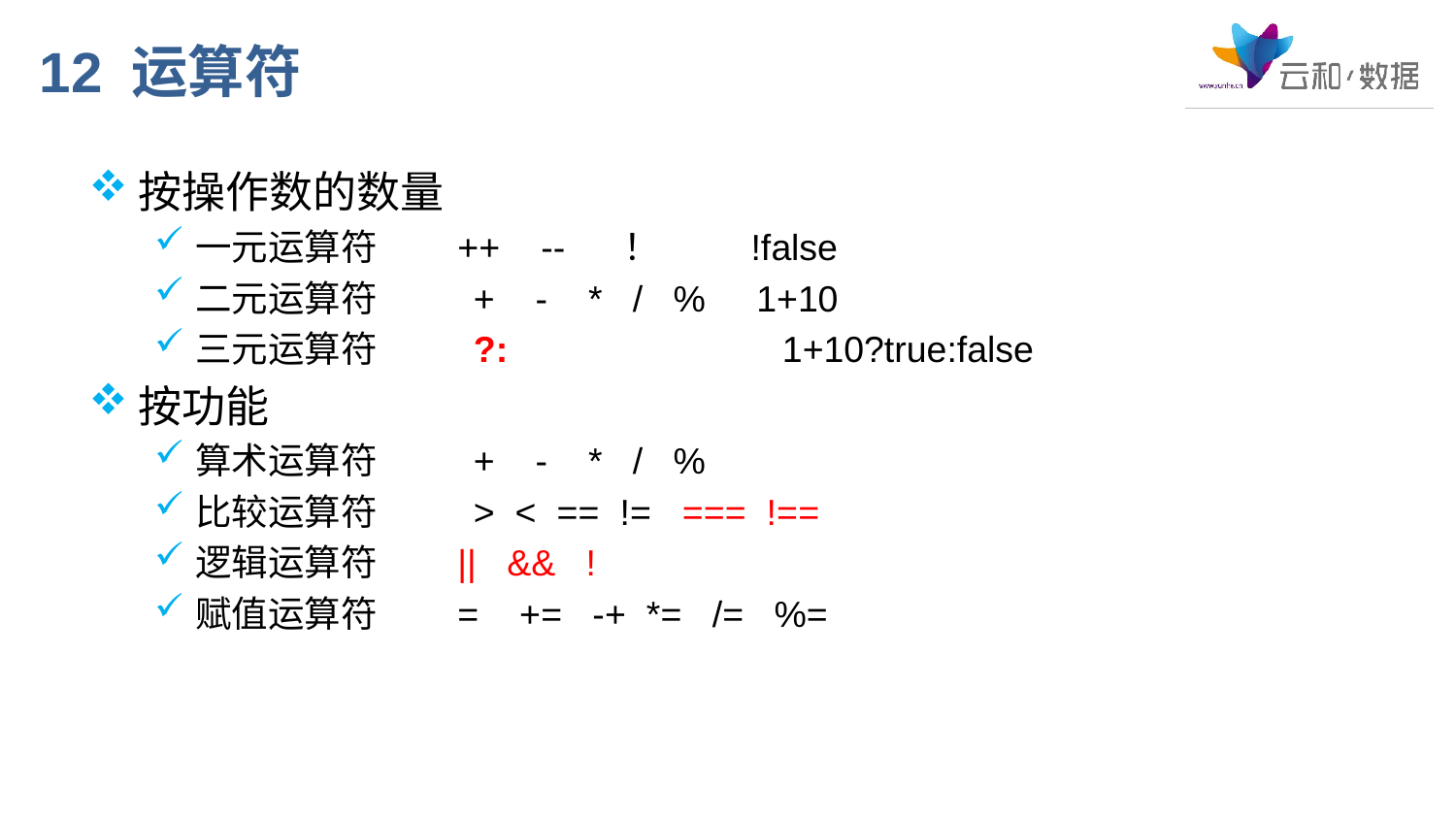

# 12 运算符
按操作数的数量
一元运算符   	++    --     ！          !false
二元运算符  	 +    -    *   /   %     1+10
三元运算符   	 ?:                           1+10?true:false
按功能
算术运算符	 +    -    *   /   %
比较运算符	 >  <  ==  !=   ===  !==
逻辑运算符	||   &&   !
赋值运算符	=    +=   -+  *=   /=   %=

26